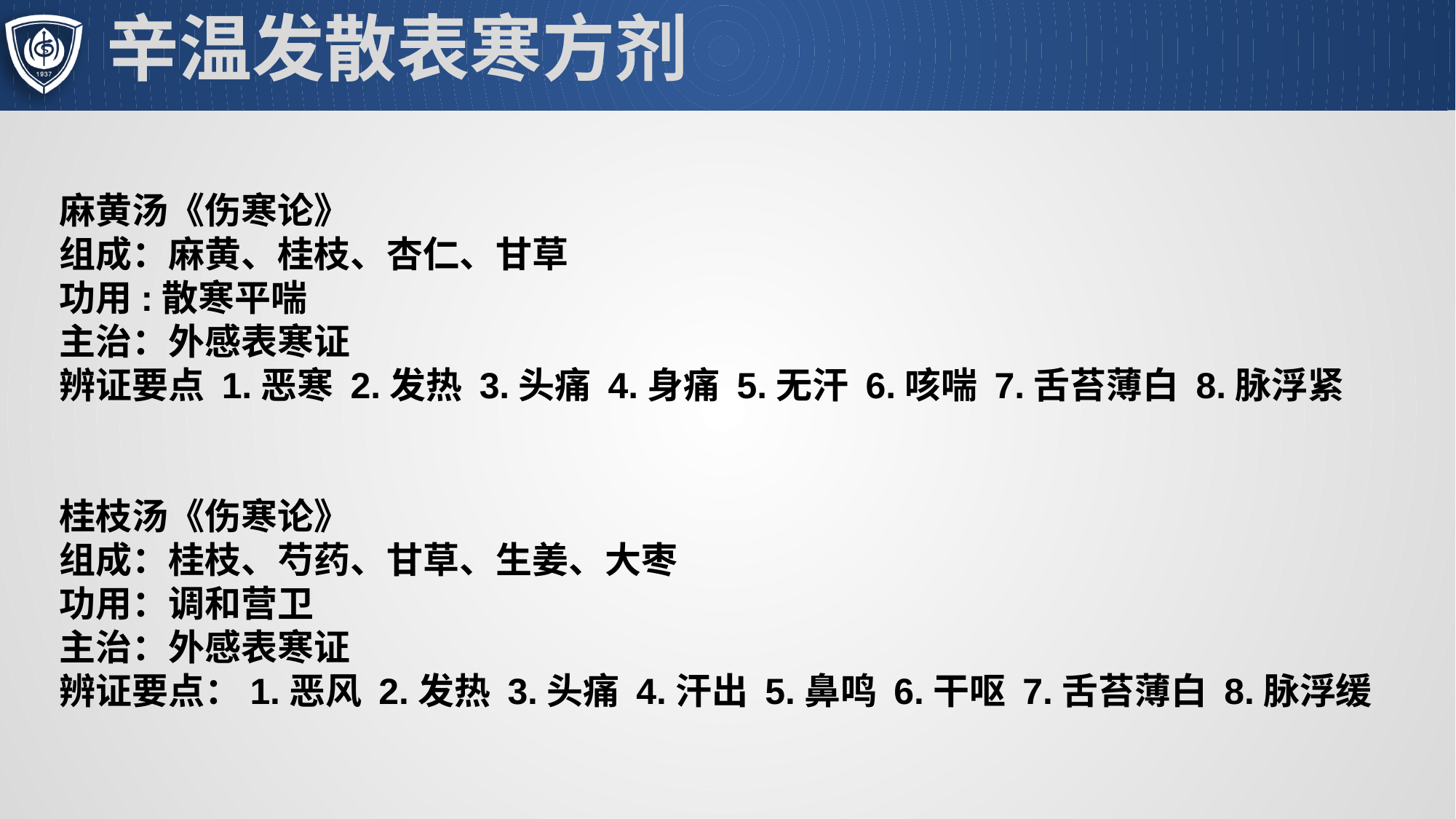

# 辛温发散表寒方剂

麻黄汤《伤寒论》组成：麻黄、桂枝、杏仁、甘草功用:散寒平喘主治：外感表寒证辨证要点 1.恶寒 2.发热 3.头痛 4.身痛 5.无汗 6.咳喘 7.舌苔薄白 8.脉浮紧

桂枝汤《伤寒论》组成：桂枝、芍药、甘草、生姜、大枣功用：调和营卫主治：外感表寒证辨证要点：1.恶风 2.发热 3.头痛 4.汗出 5.鼻鸣 6.干呕 7.舌苔薄白 8.脉浮缓